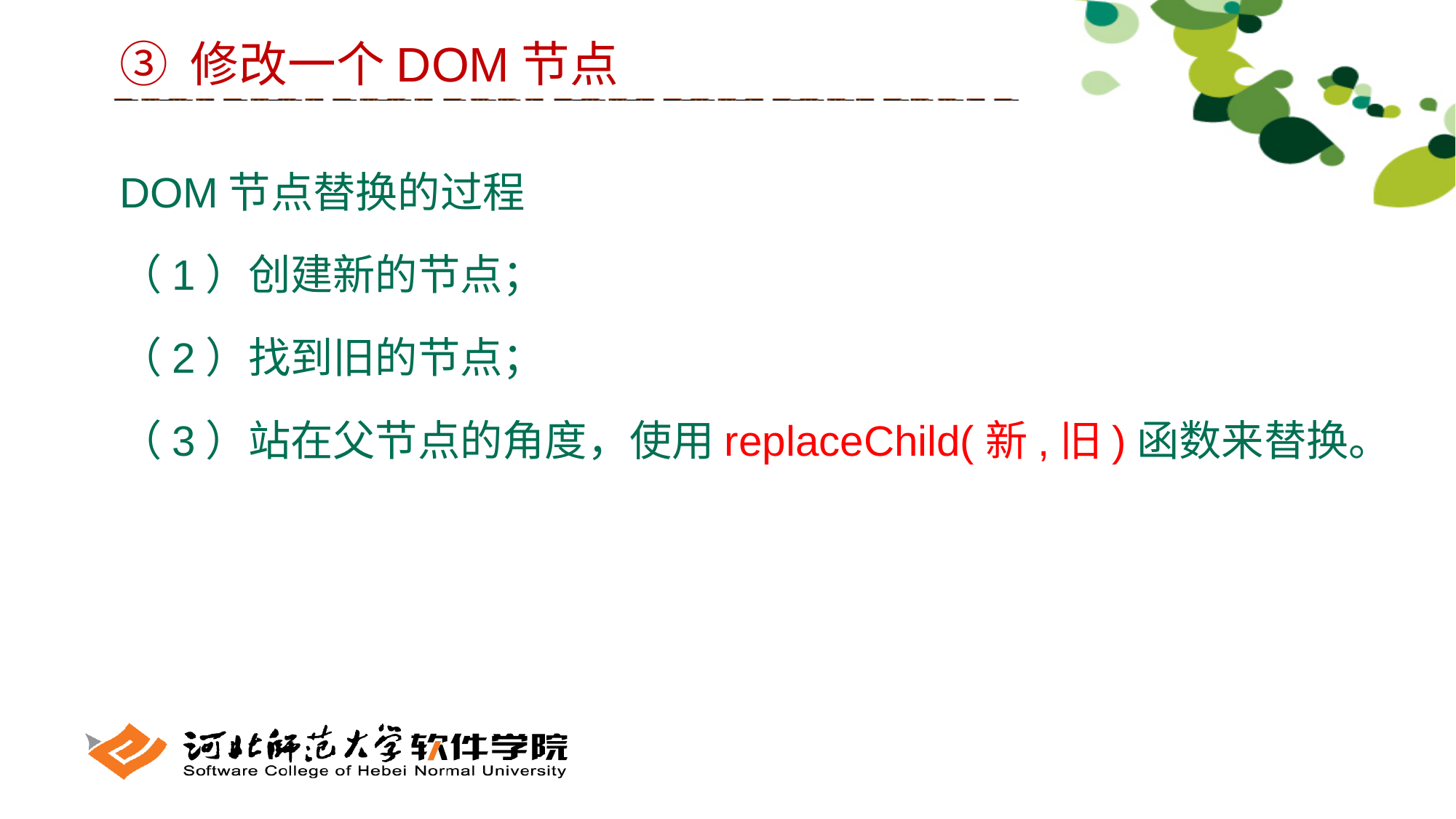

③ 修改一个DOM节点
DOM节点替换的过程
（1）创建新的节点；
（2）找到旧的节点；
（3）站在父节点的角度，使用replaceChild(新,旧)函数来替换。